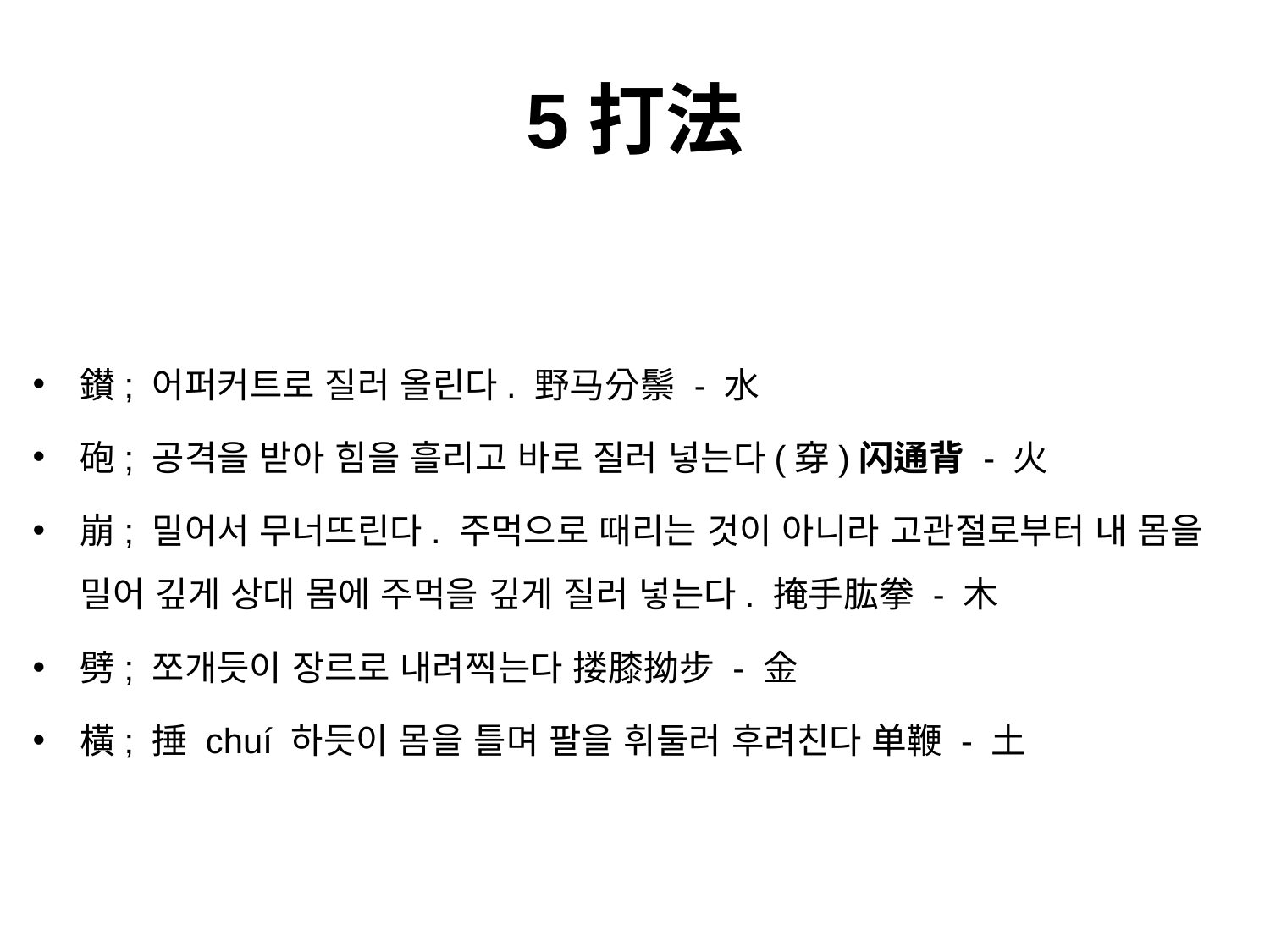

# 5打法
鑚; 어퍼커트로 질러 올린다. 野马分鬃 - 水
砲; 공격을 받아 힘을 흘리고 바로 질러 넣는다(穿)闪通背 - 火
崩; 밀어서 무너뜨린다. 주먹으로 때리는 것이 아니라 고관절로부터 내 몸을 밀어 깊게 상대 몸에 주먹을 깊게 질러 넣는다. 掩手肱拳 - 木
劈; 쪼개듯이 장르로 내려찍는다 搂膝拗步 - 金
橫; 捶 chuí 하듯이 몸을 틀며 팔을 휘둘러 후려친다 单鞭 - 土